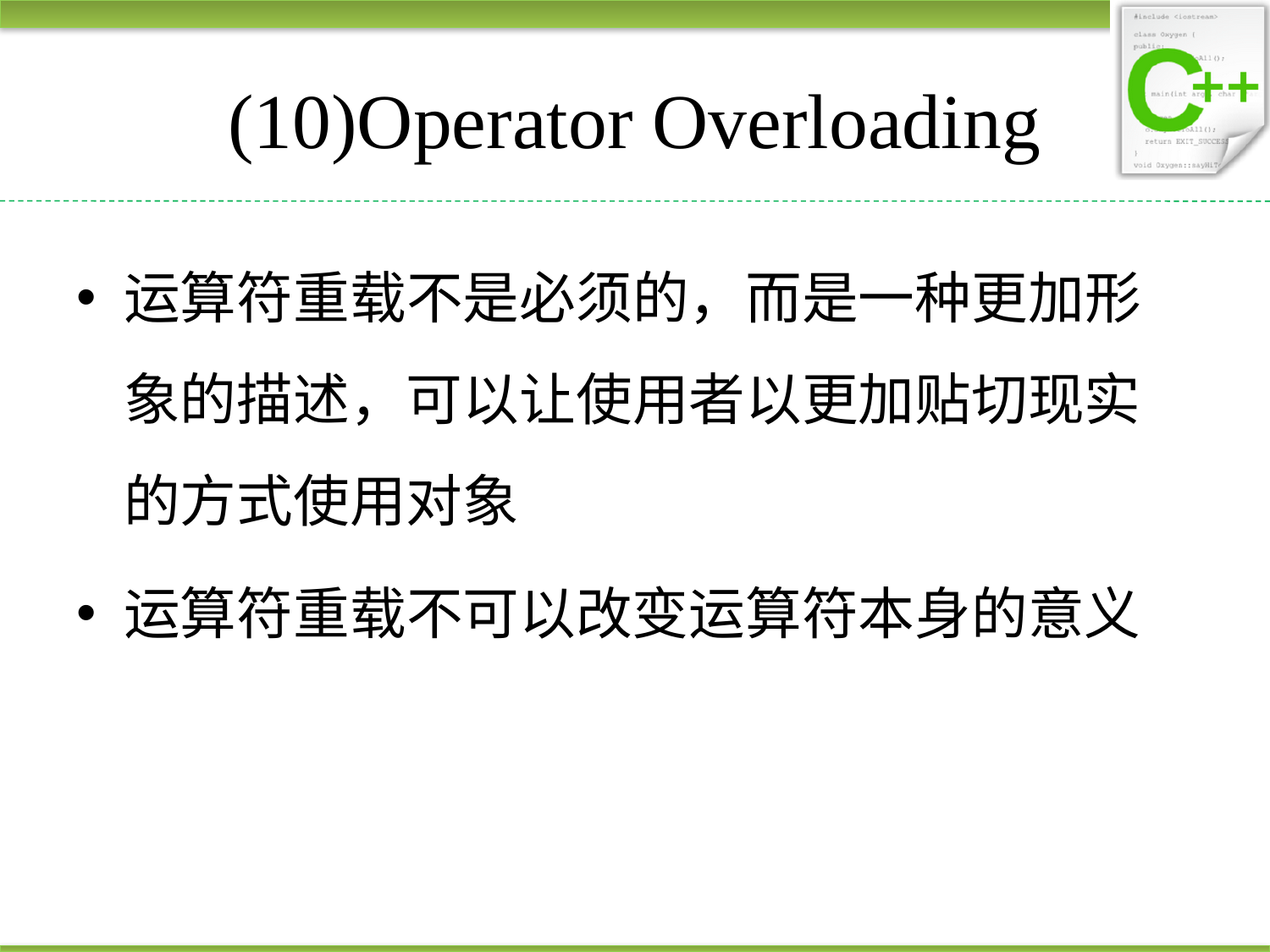

# (10)Operator Overloading
运算符重载不是必须的，而是一种更加形象的描述，可以让使用者以更加贴切现实的方式使用对象
运算符重载不可以改变运算符本身的意义